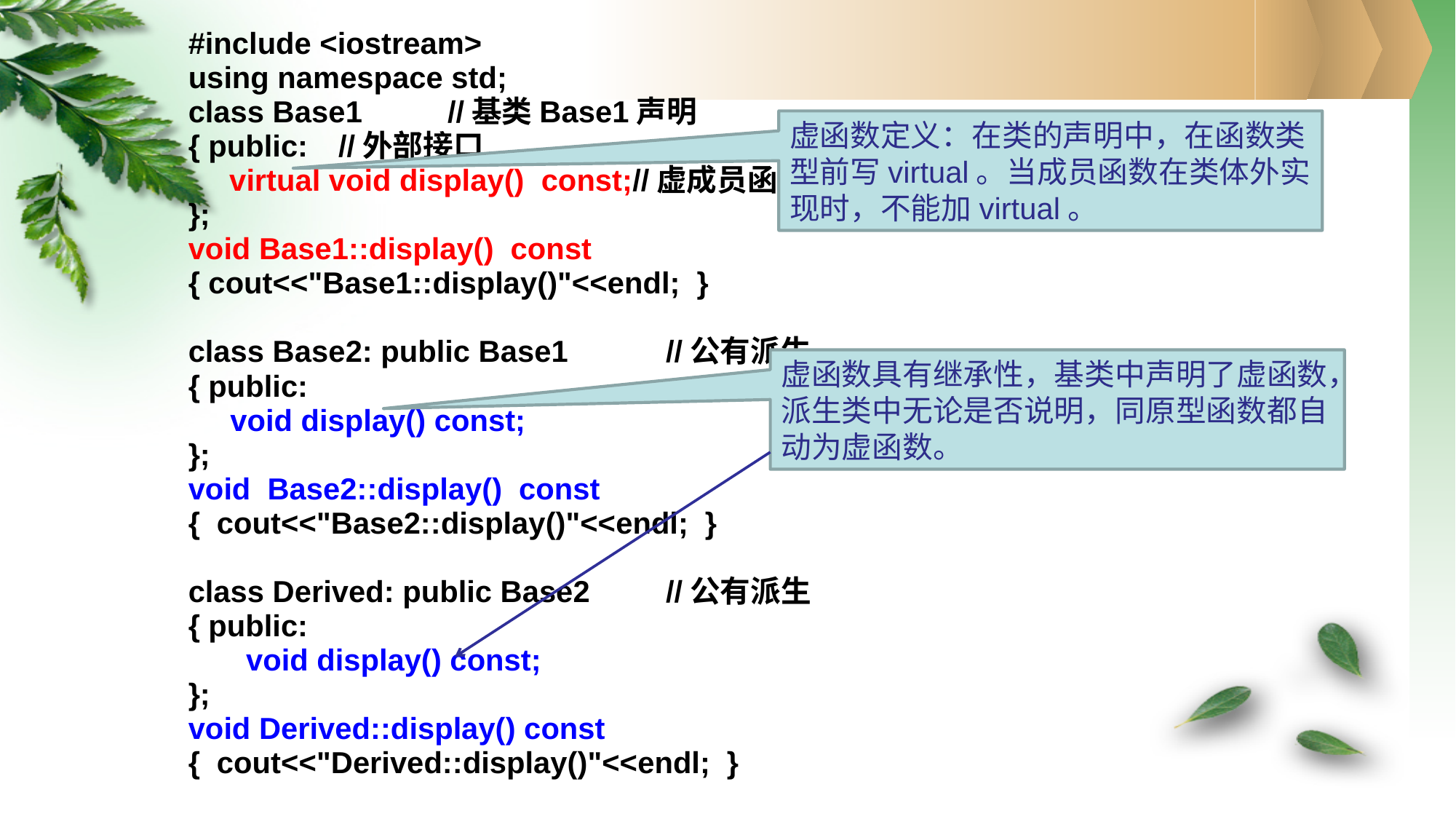

#include <iostream>
using namespace std;
class Base1	//基类Base1声明
{ public:	//外部接口
	virtual void display()  const;//虚成员函数
};
void Base1::display()  const
{ cout<<"Base1::display()"<<endl;  }

class Base2: public Base1	//公有派生
{ public:
     void display() const;
};
void  Base2::display()  const
{  cout<<"Base2::display()"<<endl;  }

class Derived: public Base2	//公有派生
{ public:
	  void display() const;
};
void Derived::display() const
{  cout<<"Derived::display()"<<endl;  }
虚函数定义：在类的声明中，在函数类型前写virtual。当成员函数在类体外实现时，不能加virtual。
虚函数具有继承性，基类中声明了虚函数，派生类中无论是否说明，同原型函数都自动为虚函数。